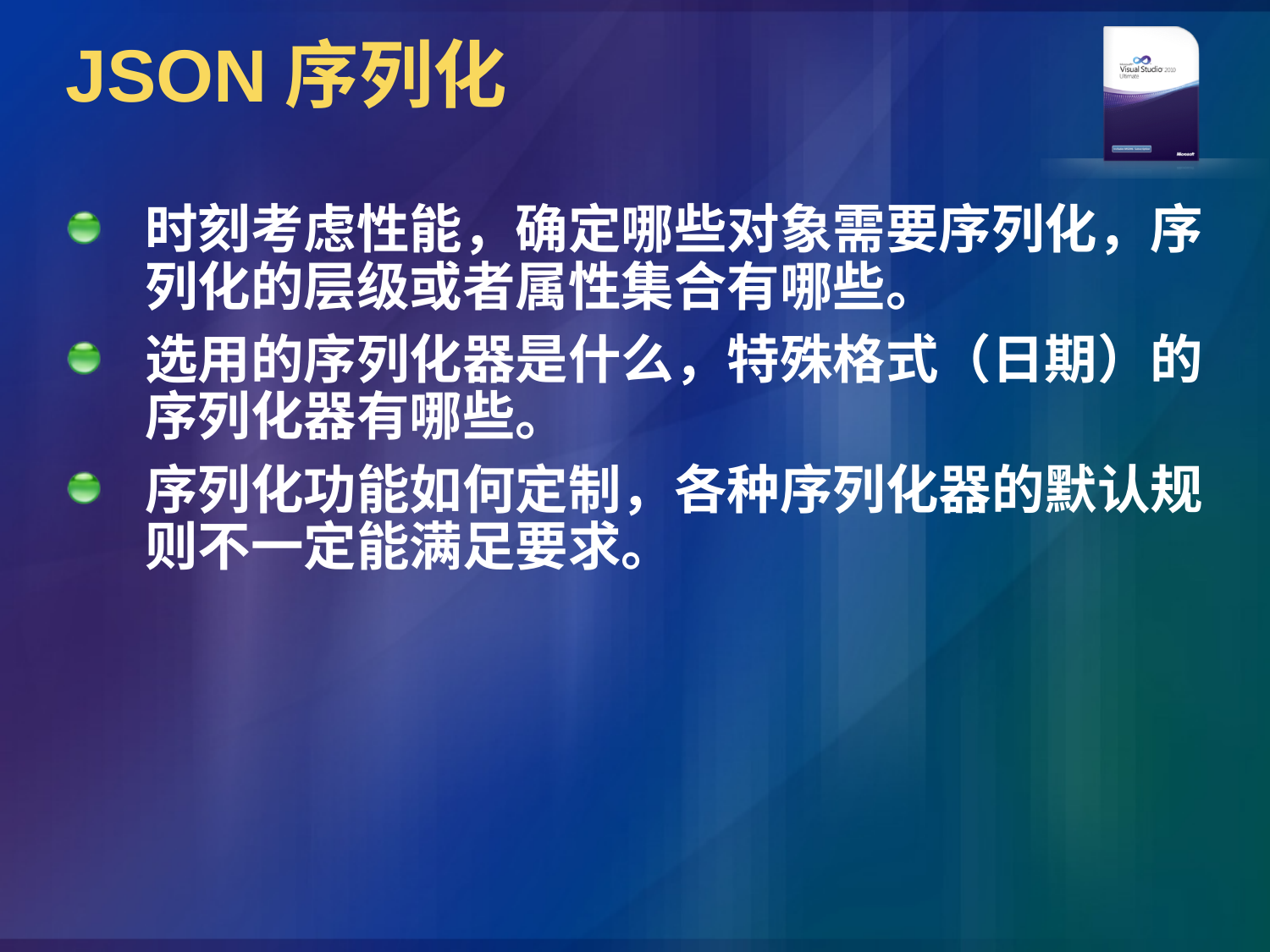

# JSON序列化
时刻考虑性能，确定哪些对象需要序列化，序列化的层级或者属性集合有哪些。
选用的序列化器是什么，特殊格式（日期）的序列化器有哪些。
序列化功能如何定制，各种序列化器的默认规则不一定能满足要求。